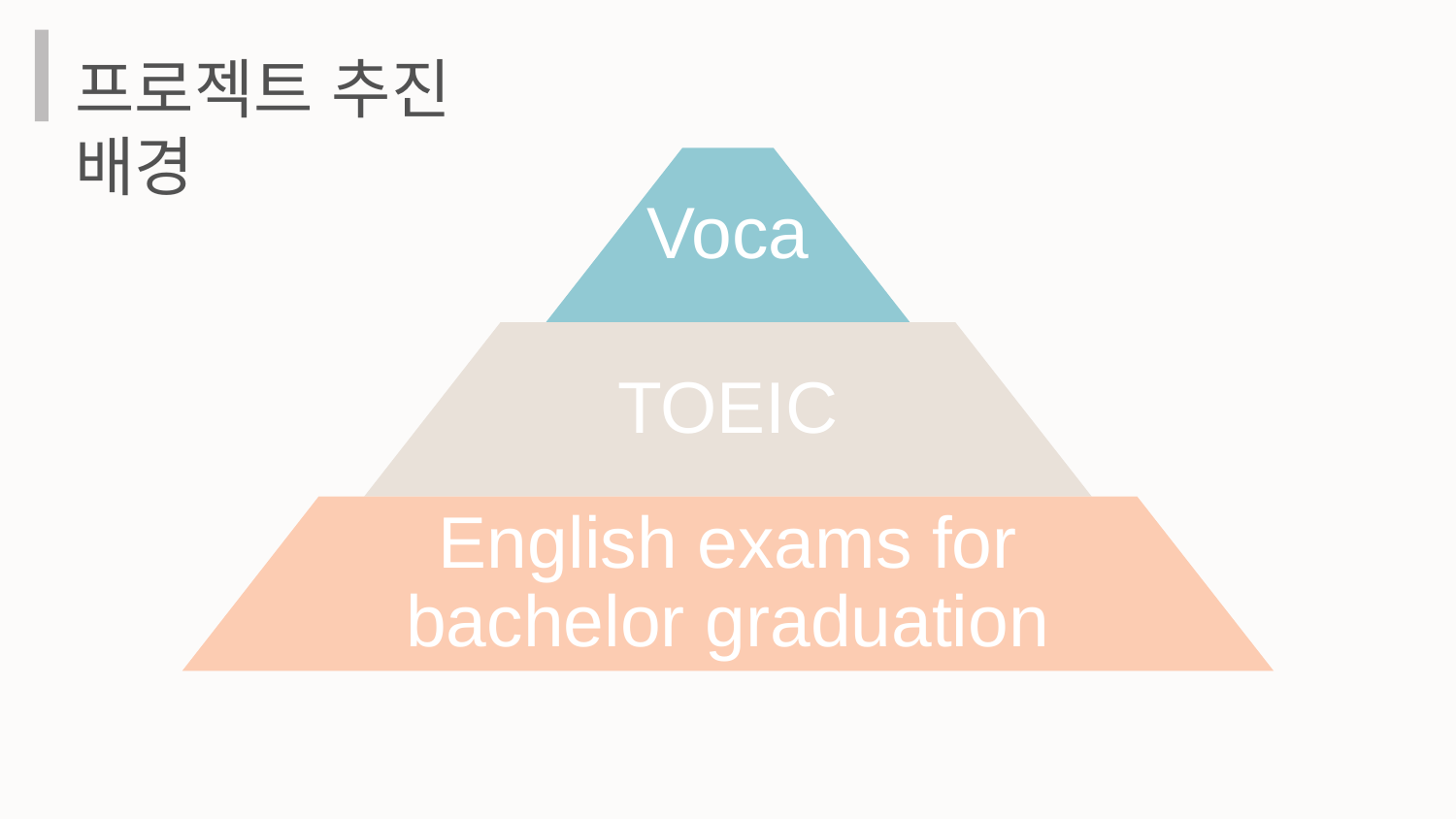

프로젝트 추진 배경

Voca

TOEIC

English exams for bachelor graduation